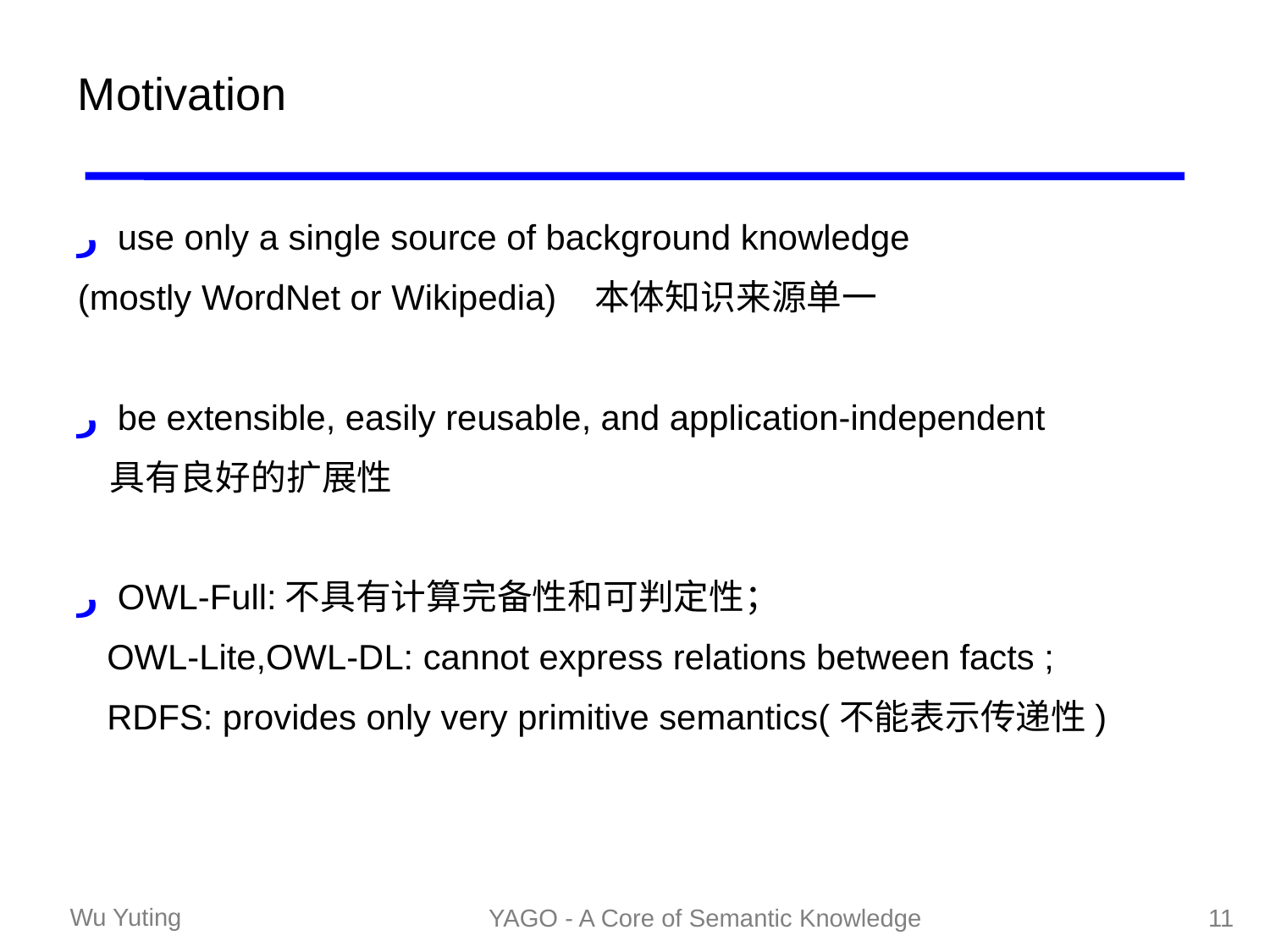

# Motivation
ر  use only a single source of background knowledge
(mostly WordNet or Wikipedia)   本体知识来源单一

ر  be extensible, easily reusable, and application-independent
   具有良好的扩展性

ر  OWL-Full:不具有计算完备性和可判定性；
   OWL-Lite,OWL-DL: cannot express relations between facts ;
   RDFS: provides only very primitive semantics(不能表示传递性)

YAGO - A Core of Semantic Knowledge
11